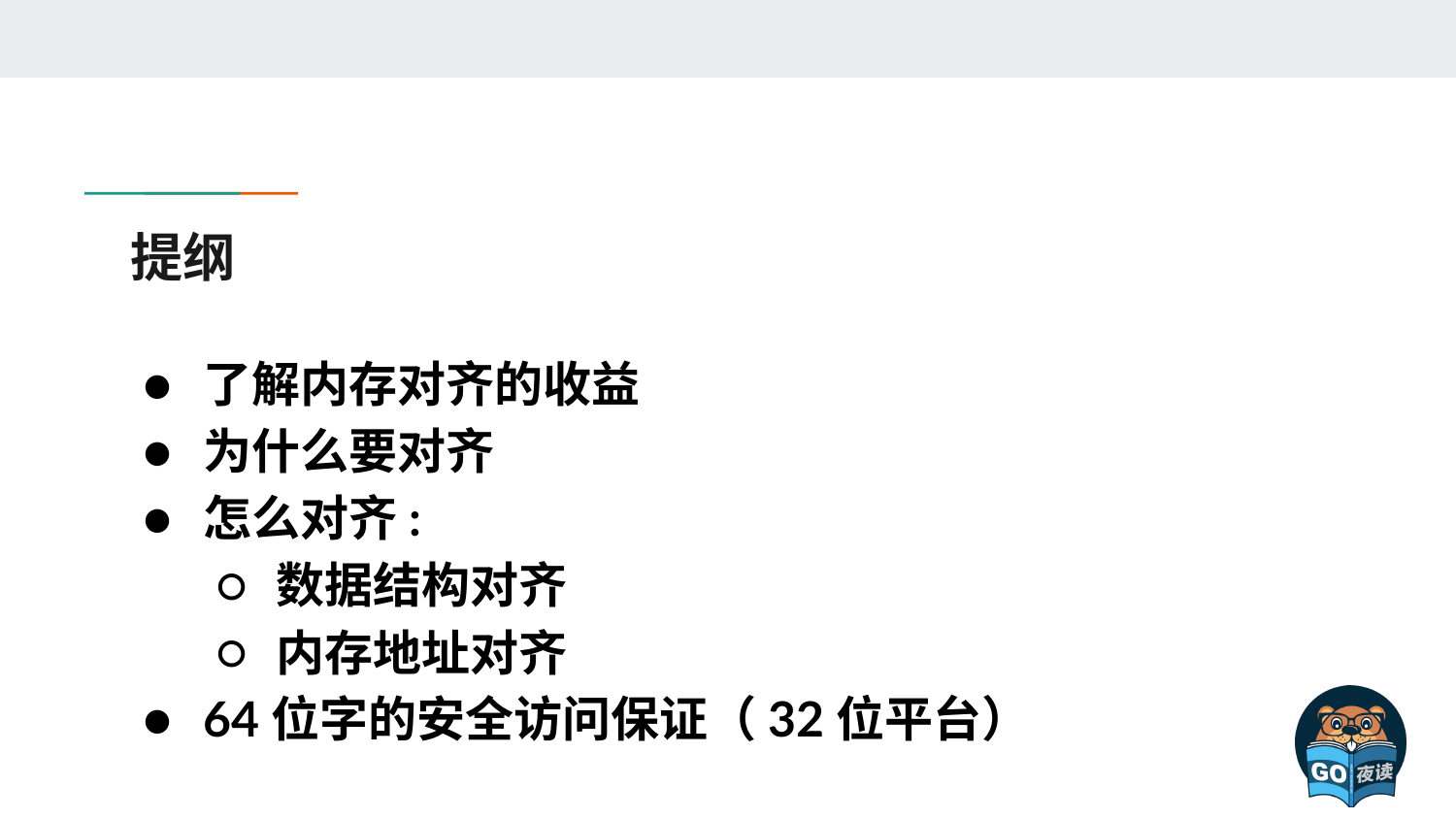

# 提纲
了解内存对齐的收益
为什么要对齐
怎么对齐:
数据结构对齐
内存地址对齐
64位字的安全访问保证（32位平台）